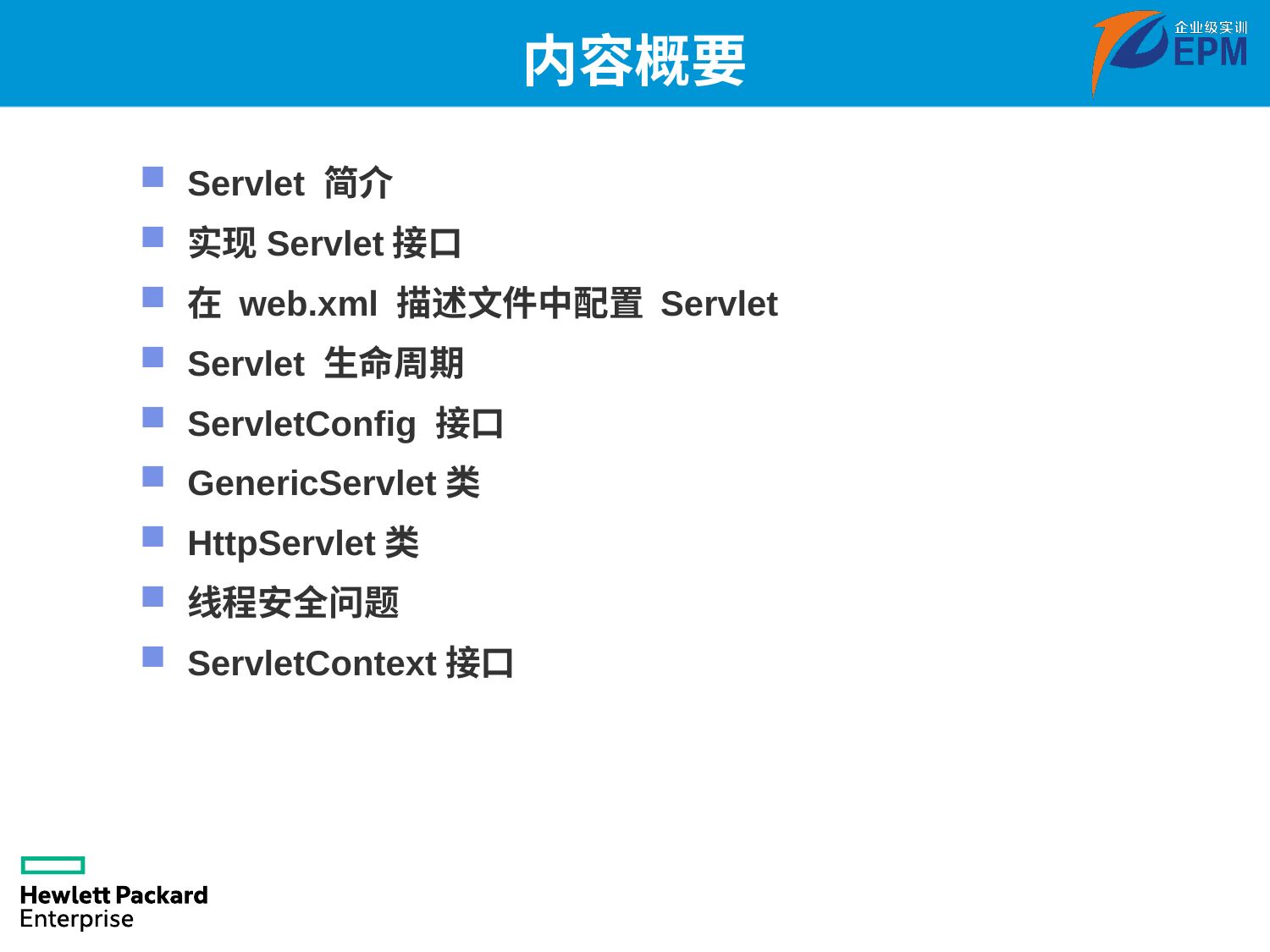

# 内容概要
Servlet 简介
实现Servlet接口
在 web.xml 描述文件中配置 Servlet
Servlet 生命周期
ServletConfig 接口
GenericServlet类
HttpServlet类
线程安全问题
ServletContext接口